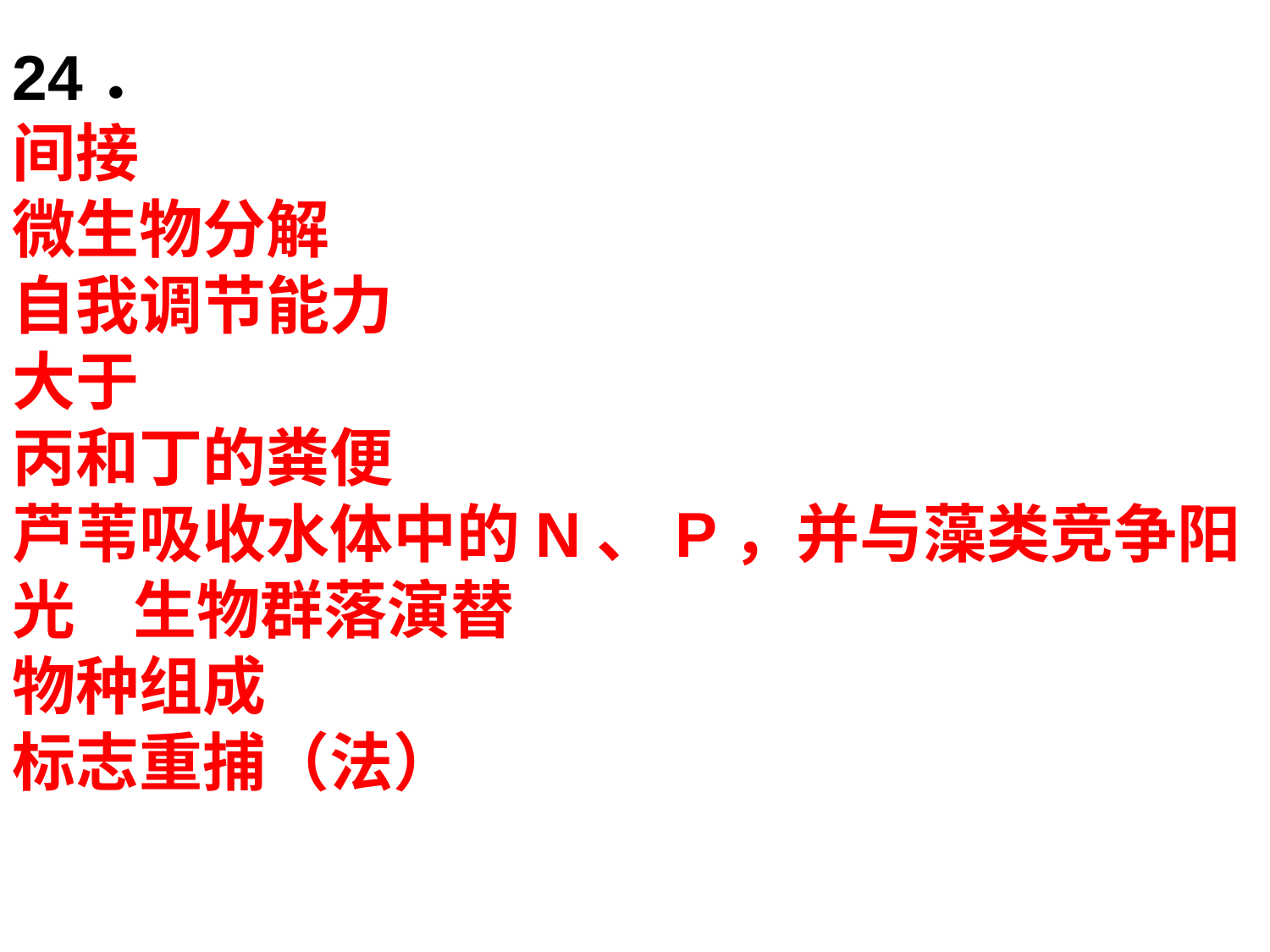

24．
间接
微生物分解
自我调节能力
大于
丙和丁的粪便
芦苇吸收水体中的N、P，并与藻类竞争阳光    生物群落演替
物种组成
标志重捕（法）